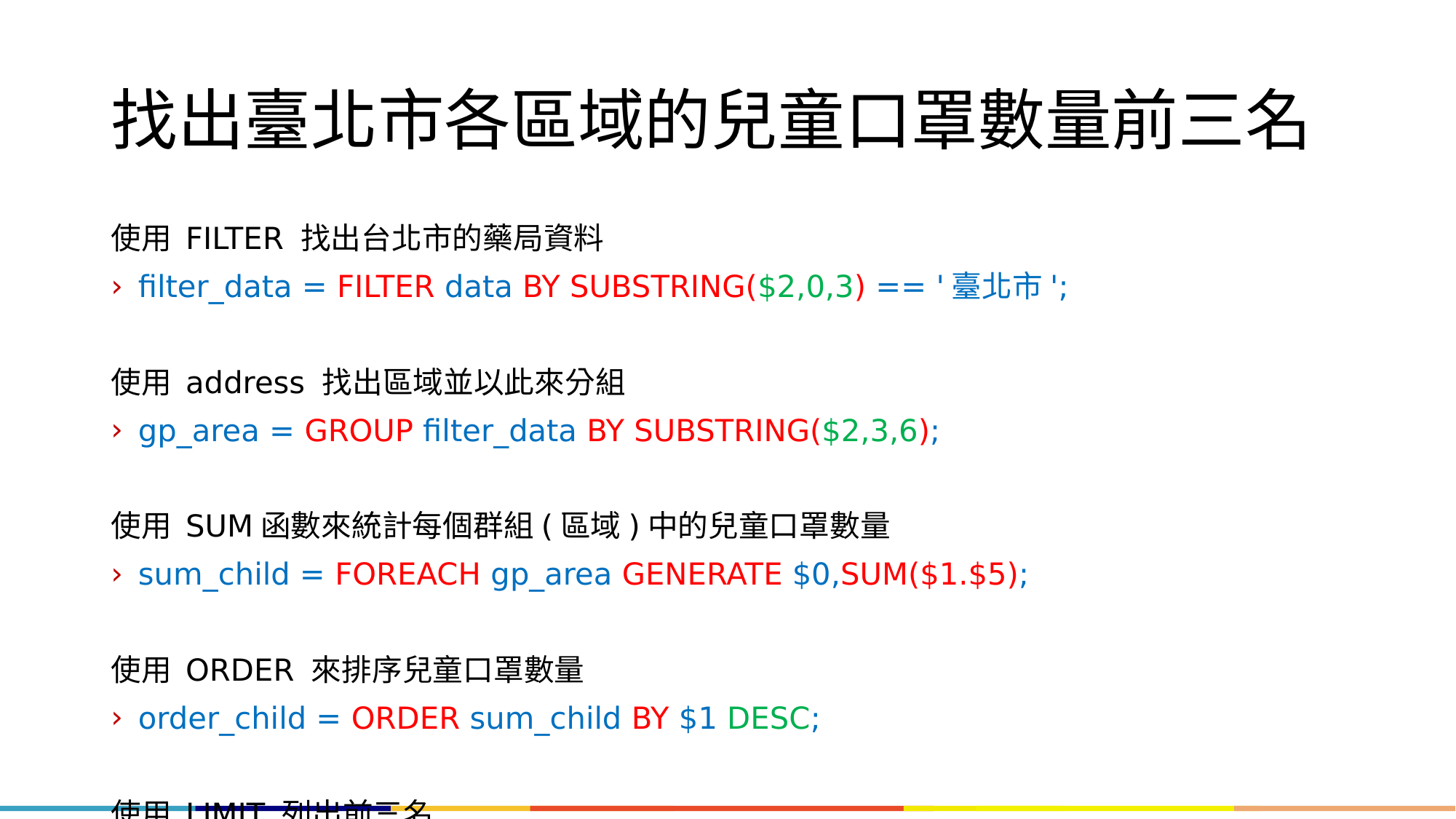

# 找出臺北市各區域的兒童口罩數量前三名
使用 FILTER 找出台北市的藥局資料
filter_data = FILTER data BY SUBSTRING($2,0,3) == '臺北市';

使用 address 找出區域並以此來分組
gp_area = GROUP filter_data BY SUBSTRING($2,3,6);

使用 SUM函數來統計每個群組(區域)中的兒童口罩數量
sum_child = FOREACH gp_area GENERATE $0,SUM($1.$5);

使用 ORDER 來排序兒童口罩數量
order_child = ORDER sum_child BY $1 DESC;

使用 LIMIT 列出前三名
top3_child = LIMIT order_child 3;